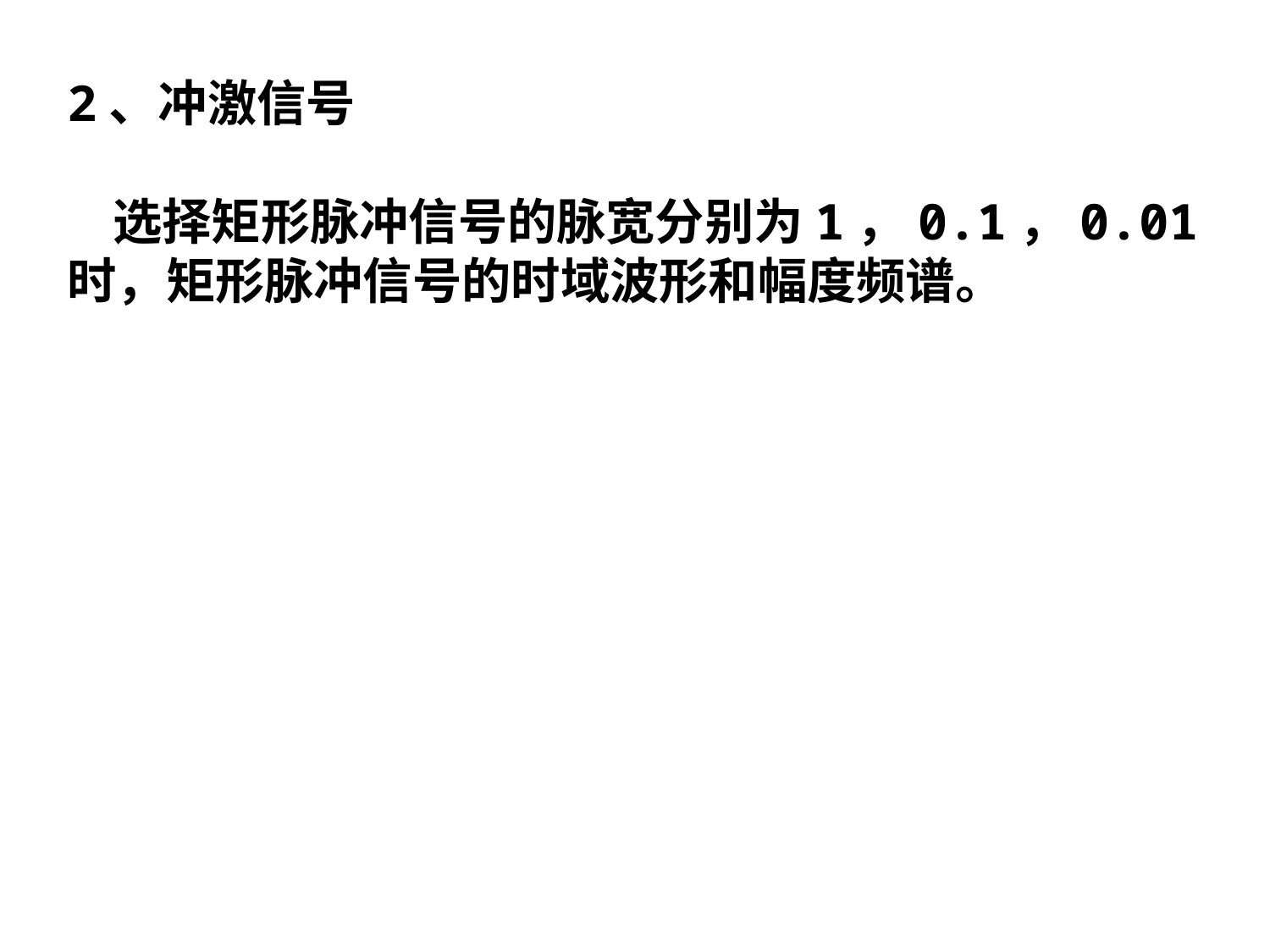

2、冲激信号

   选择矩形脉冲信号的脉宽分别为1，0.1，0.01时，矩形脉冲信号的时域波形和幅度频谱。